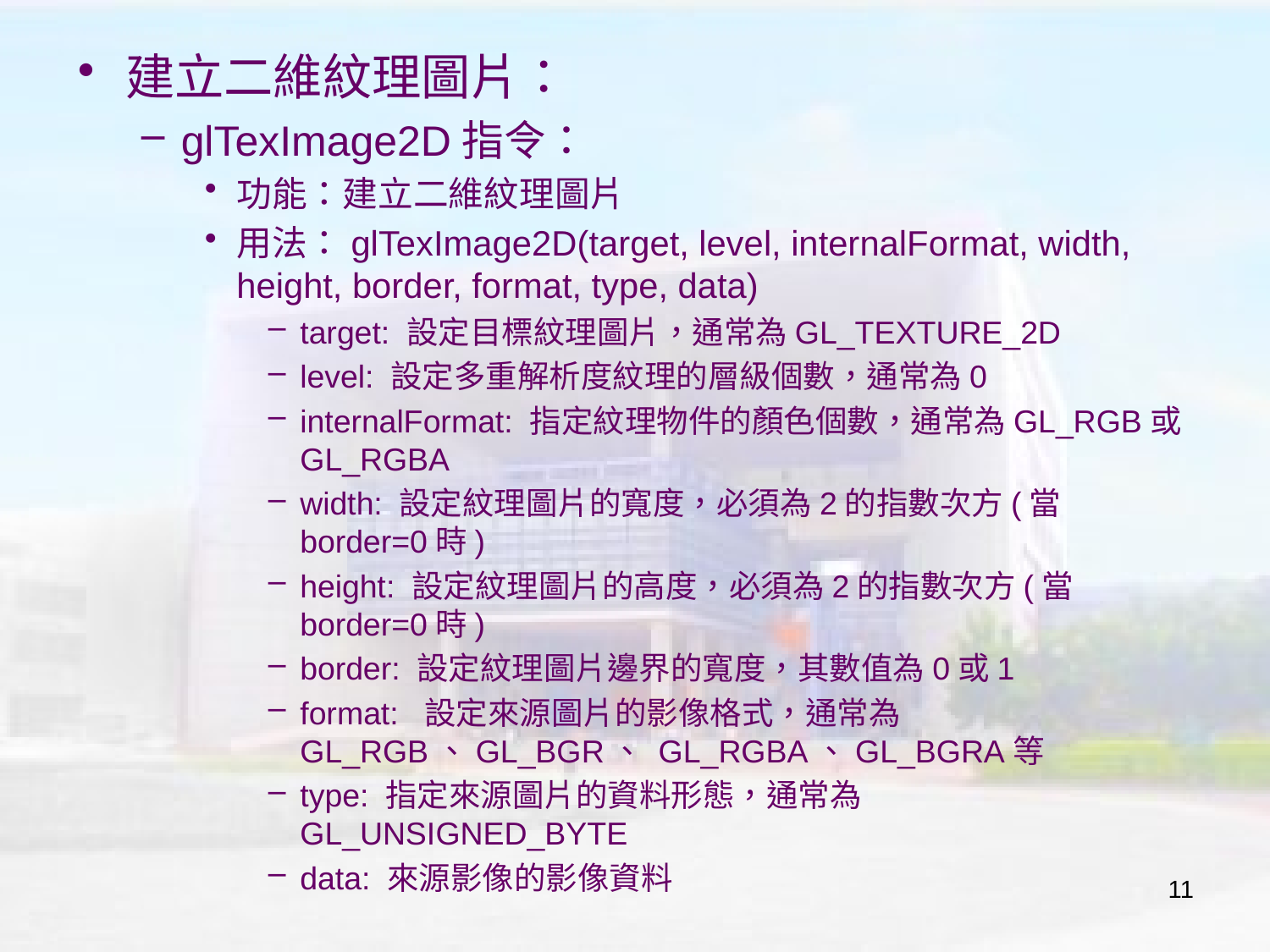

建立二維紋理圖片：
glTexImage2D指令：
功能：建立二維紋理圖片
用法：glTexImage2D(target, level, internalFormat, width, height, border, format, type, data)
target: 設定目標紋理圖片，通常為GL_TEXTURE_2D
level: 設定多重解析度紋理的層級個數，通常為0
internalFormat: 指定紋理物件的顏色個數，通常為GL_RGB或GL_RGBA
width: 設定紋理圖片的寬度，必須為2的指數次方(當border=0時)
height: 設定紋理圖片的高度，必須為2的指數次方(當border=0時)
border: 設定紋理圖片邊界的寬度，其數值為0或1
format:  設定來源圖片的影像格式，通常為GL_RGB、GL_BGR、 GL_RGBA、GL_BGRA等
type: 指定來源圖片的資料形態，通常為GL_UNSIGNED_BYTE
data: 來源影像的影像資料
11